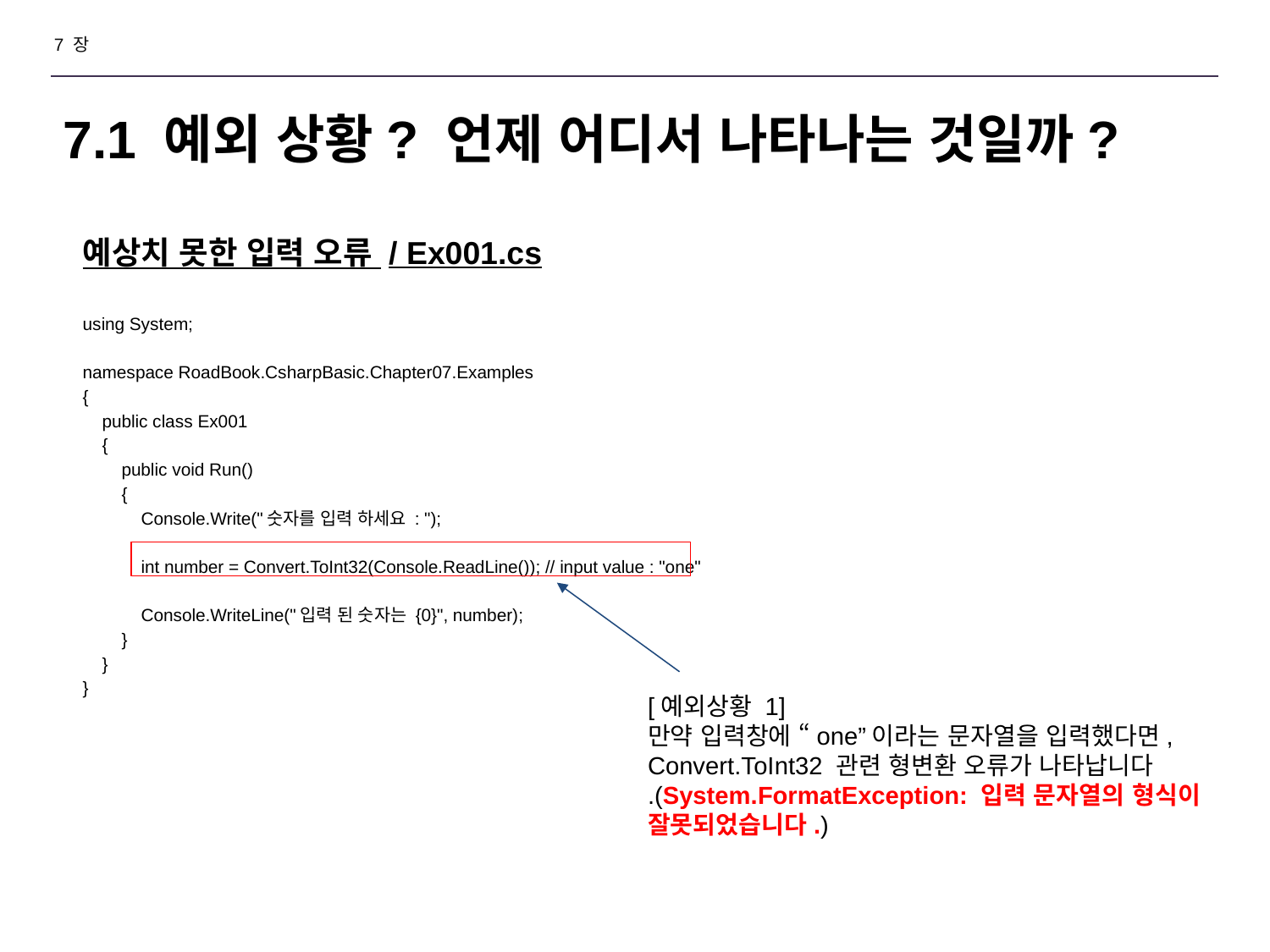

7 장
# 7.1 예외 상황? 언제 어디서 나타나는 것일까?
예상치 못한 입력 오류 / Ex001.cs
using System;

namespace RoadBook.CsharpBasic.Chapter07.Examples
{
    public class Ex001
    {
        public void Run()
        {
            Console.Write("숫자를 입력 하세요 : ");

            int number = Convert.ToInt32(Console.ReadLine()); // input value : "one"

            Console.WriteLine("입력 된 숫자는 {0}", number);
        }
    }
}

[예외상황 1]
만약 입력창에 “one”이라는 문자열을 입력했다면, Convert.ToInt32 관련 형변환 오류가 나타납니다
.(System.FormatException: 입력 문자열의 형식이 잘못되었습니다.)